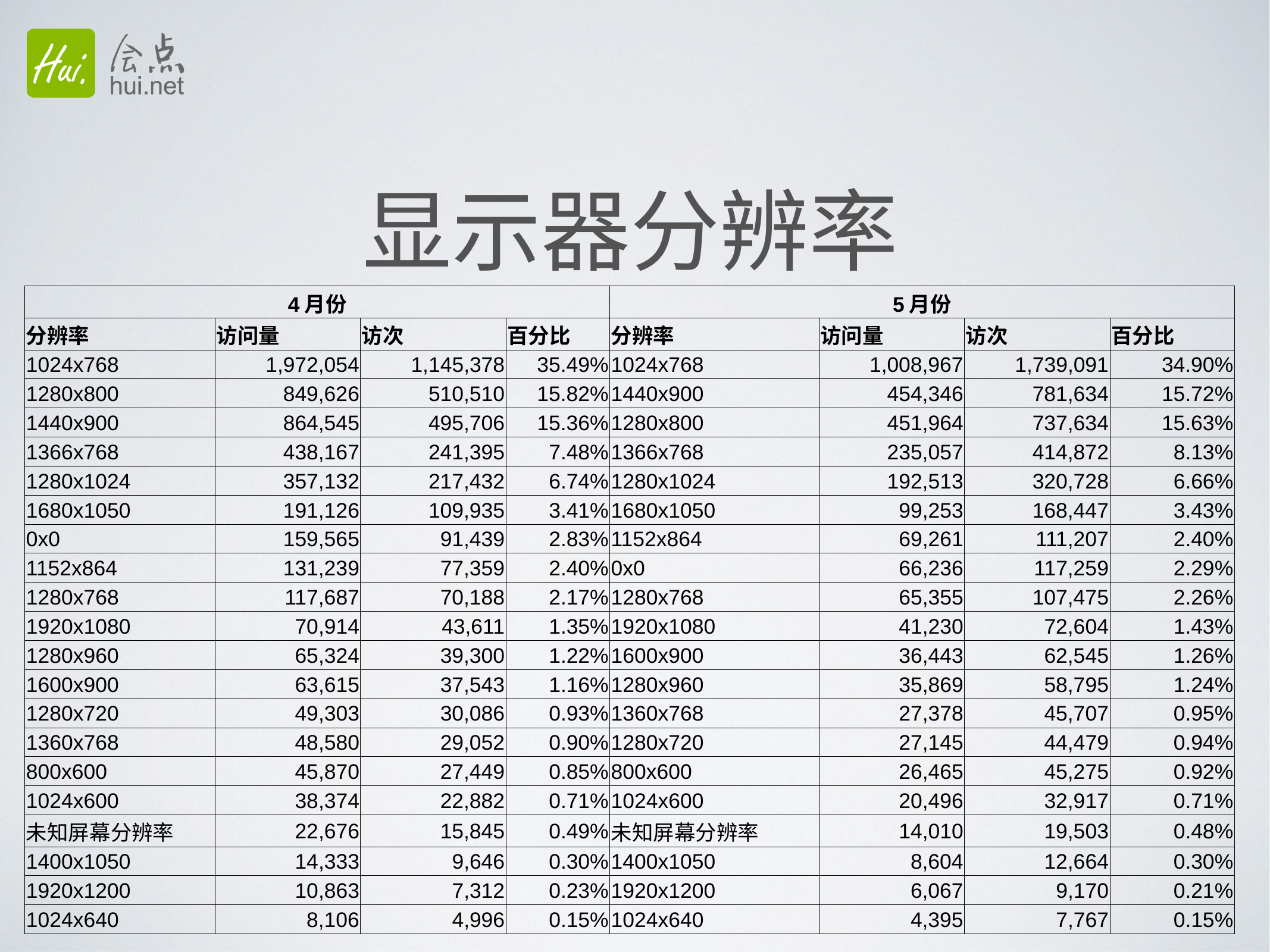

# 显示器分辨率
| 4月份 |  |  |  | 5月份 |  |  |  |
| --- | --- | --- | --- | --- | --- | --- | --- |
| 分辨率 | 访问量 | 访次 | 百分比 | 分辨率 | 访问量 | 访次 | 百分比 |
| 1024x768 | 1,972,054 | 1,145,378 | 35.49% | 1024x768 | 1,008,967 | 1,739,091 | 34.90% |
| 1280x800 | 849,626 | 510,510 | 15.82% | 1440x900 | 454,346 | 781,634 | 15.72% |
| 1440x900 | 864,545 | 495,706 | 15.36% | 1280x800 | 451,964 | 737,634 | 15.63% |
| 1366x768 | 438,167 | 241,395 | 7.48% | 1366x768 | 235,057 | 414,872 | 8.13% |
| 1280x1024 | 357,132 | 217,432 | 6.74% | 1280x1024 | 192,513 | 320,728 | 6.66% |
| 1680x1050 | 191,126 | 109,935 | 3.41% | 1680x1050 | 99,253 | 168,447 | 3.43% |
| 0x0 | 159,565 | 91,439 | 2.83% | 1152x864 | 69,261 | 111,207 | 2.40% |
| 1152x864 | 131,239 | 77,359 | 2.40% | 0x0 | 66,236 | 117,259 | 2.29% |
| 1280x768 | 117,687 | 70,188 | 2.17% | 1280x768 | 65,355 | 107,475 | 2.26% |
| 1920x1080 | 70,914 | 43,611 | 1.35% | 1920x1080 | 41,230 | 72,604 | 1.43% |
| 1280x960 | 65,324 | 39,300 | 1.22% | 1600x900 | 36,443 | 62,545 | 1.26% |
| 1600x900 | 63,615 | 37,543 | 1.16% | 1280x960 | 35,869 | 58,795 | 1.24% |
| 1280x720 | 49,303 | 30,086 | 0.93% | 1360x768 | 27,378 | 45,707 | 0.95% |
| 1360x768 | 48,580 | 29,052 | 0.90% | 1280x720 | 27,145 | 44,479 | 0.94% |
| 800x600 | 45,870 | 27,449 | 0.85% | 800x600 | 26,465 | 45,275 | 0.92% |
| 1024x600 | 38,374 | 22,882 | 0.71% | 1024x600 | 20,496 | 32,917 | 0.71% |
| 未知屏幕分辨率 | 22,676 | 15,845 | 0.49% | 未知屏幕分辨率 | 14,010 | 19,503 | 0.48% |
| 1400x1050 | 14,333 | 9,646 | 0.30% | 1400x1050 | 8,604 | 12,664 | 0.30% |
| 1920x1200 | 10,863 | 7,312 | 0.23% | 1920x1200 | 6,067 | 9,170 | 0.21% |
| 1024x640 | 8,106 | 4,996 | 0.15% | 1024x640 | 4,395 | 7,767 | 0.15% |